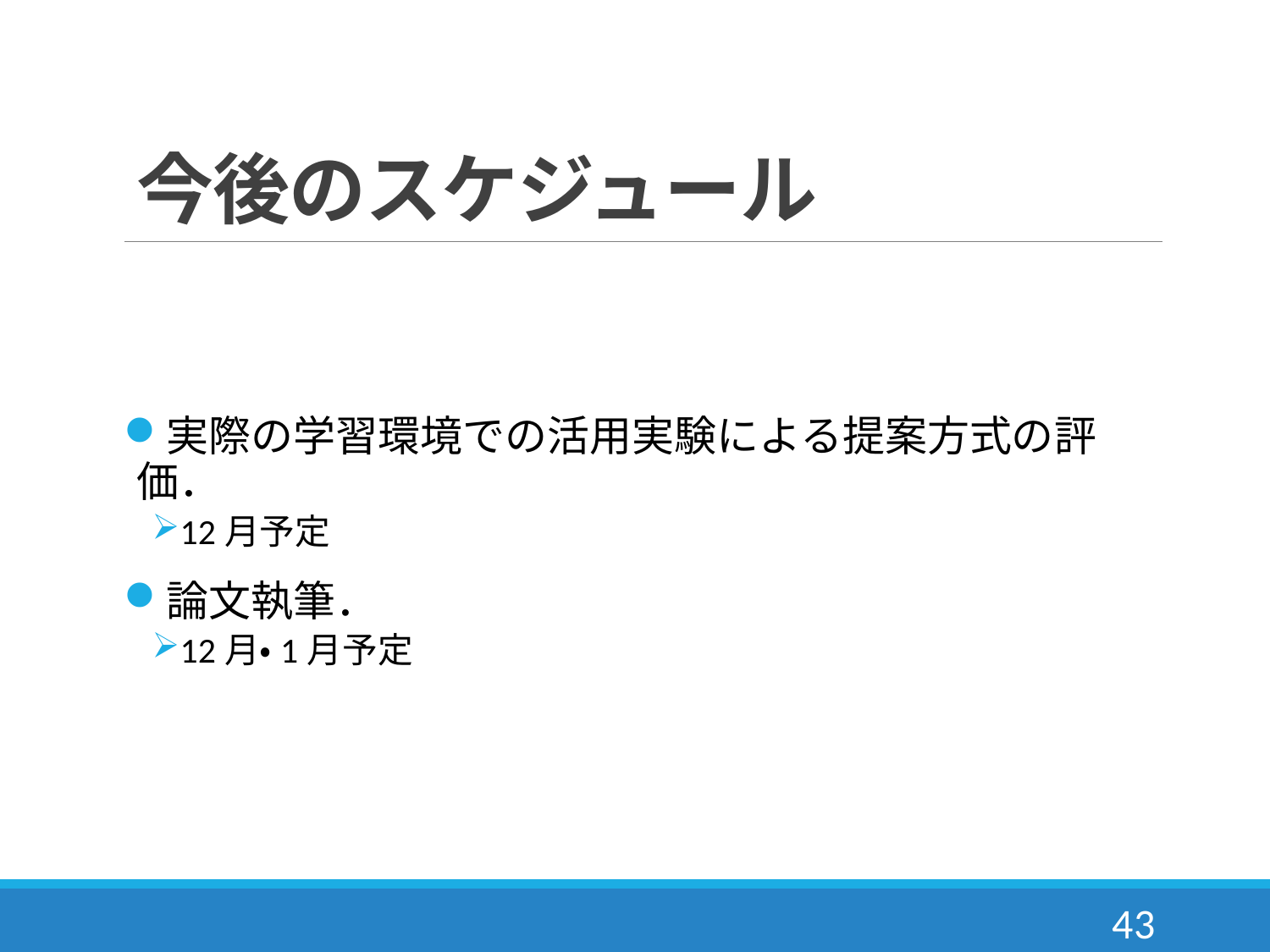

# 今後のスケジュール

実際の学習環境での活用実験による提案方式の評価．
12月予定
論文執筆．
12月・1月予定

43